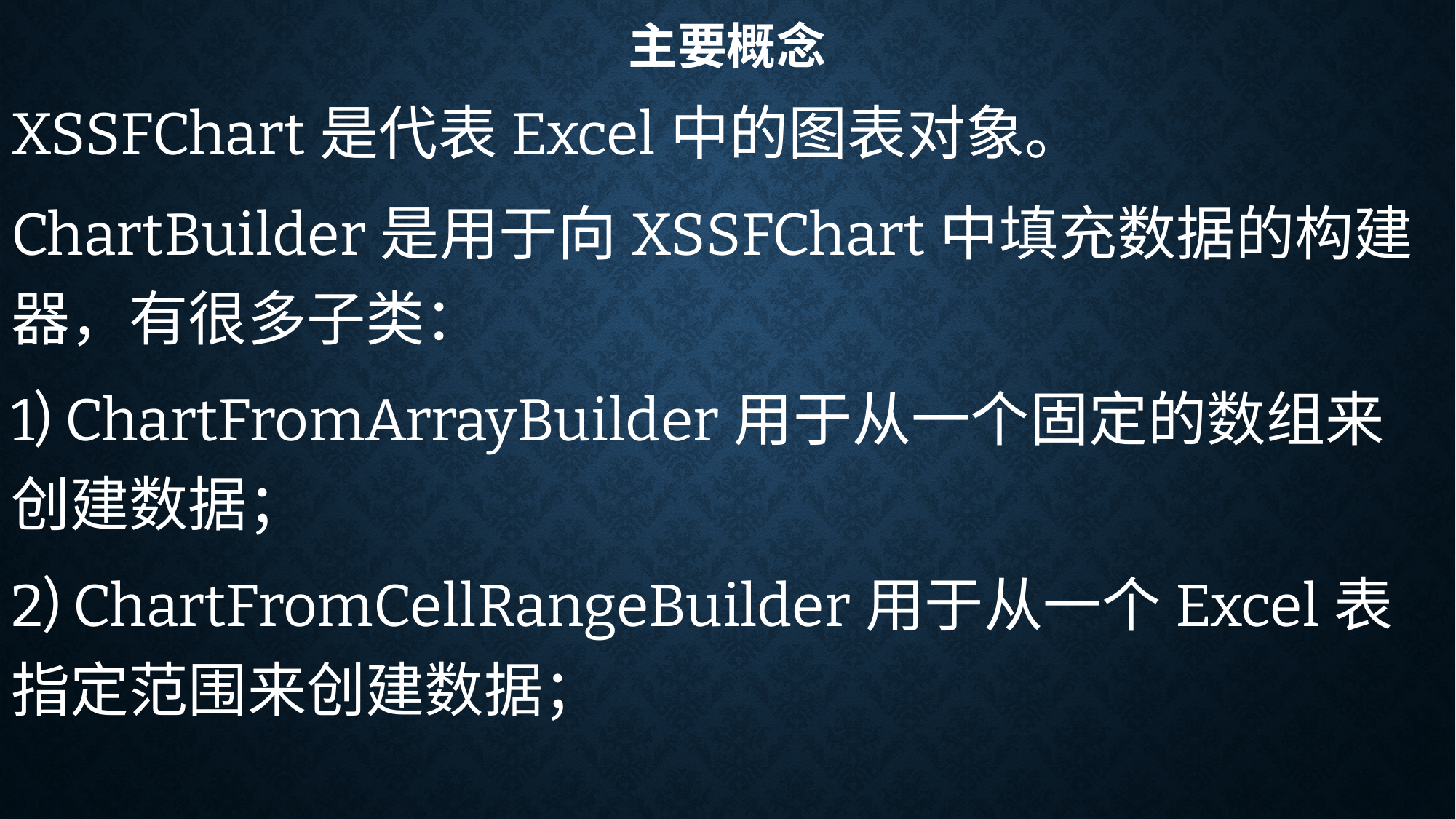

# 主要概念
XSSFChart是代表Excel中的图表对象。
ChartBuilder是用于向XSSFChart中填充数据的构建器，有很多子类：
1) ChartFromArrayBuilder用于从一个固定的数组来创建数据；
2) ChartFromCellRangeBuilder用于从一个Excel表指定范围来创建数据；